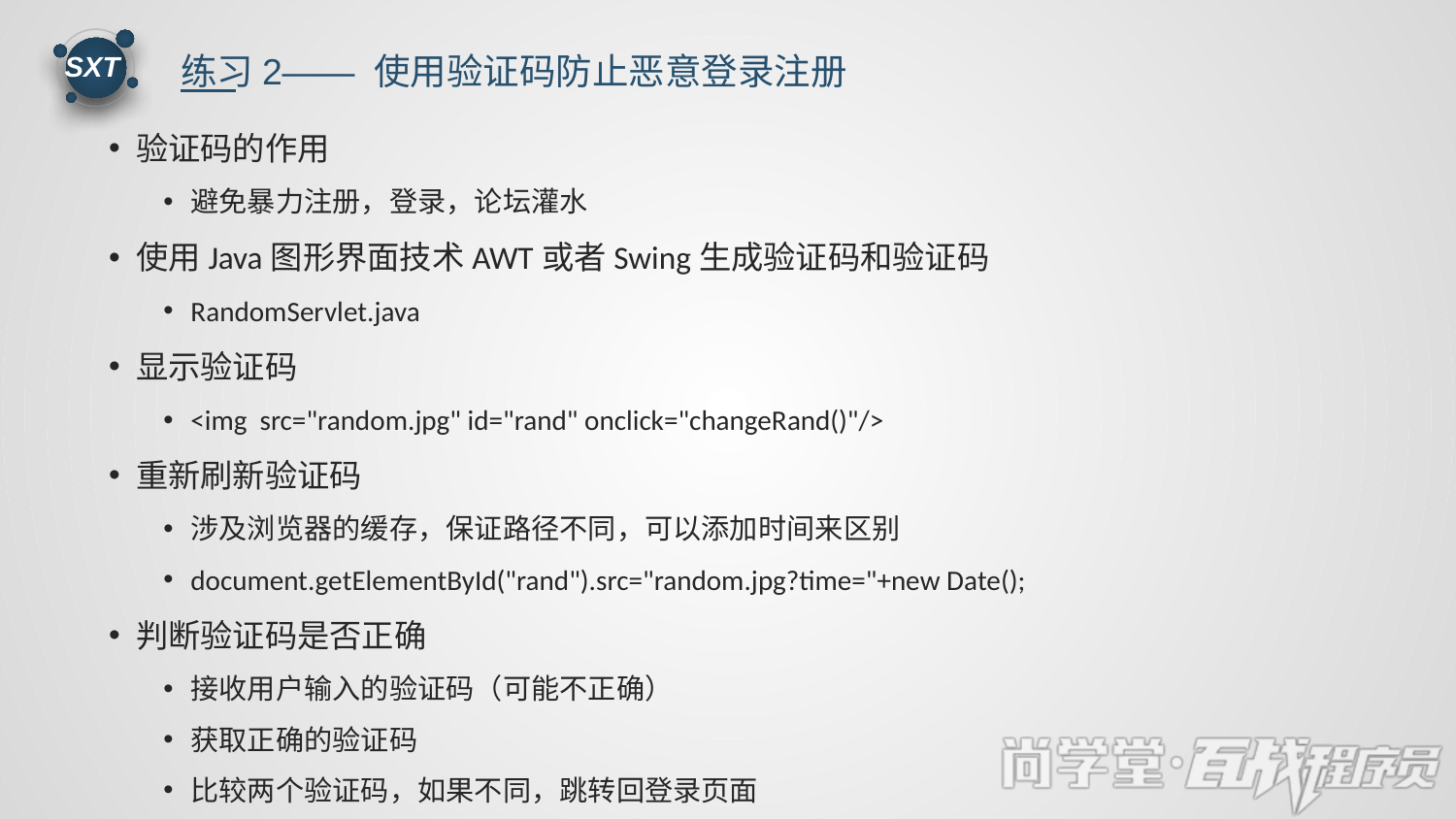

练习2—— 使用验证码防止恶意登录注册
SXT
验证码的作用
避免暴力注册，登录，论坛灌水
使用Java图形界面技术AWT或者Swing生成验证码和验证码
RandomServlet.java
显示验证码
<img  src="random.jpg" id="rand" onclick="changeRand()"/>
重新刷新验证码
涉及浏览器的缓存，保证路径不同，可以添加时间来区别
document.getElementById("rand").src="random.jpg?time="+new Date();
判断验证码是否正确
接收用户输入的验证码（可能不正确）
获取正确的验证码
比较两个验证码，如果不同，跳转回登录页面